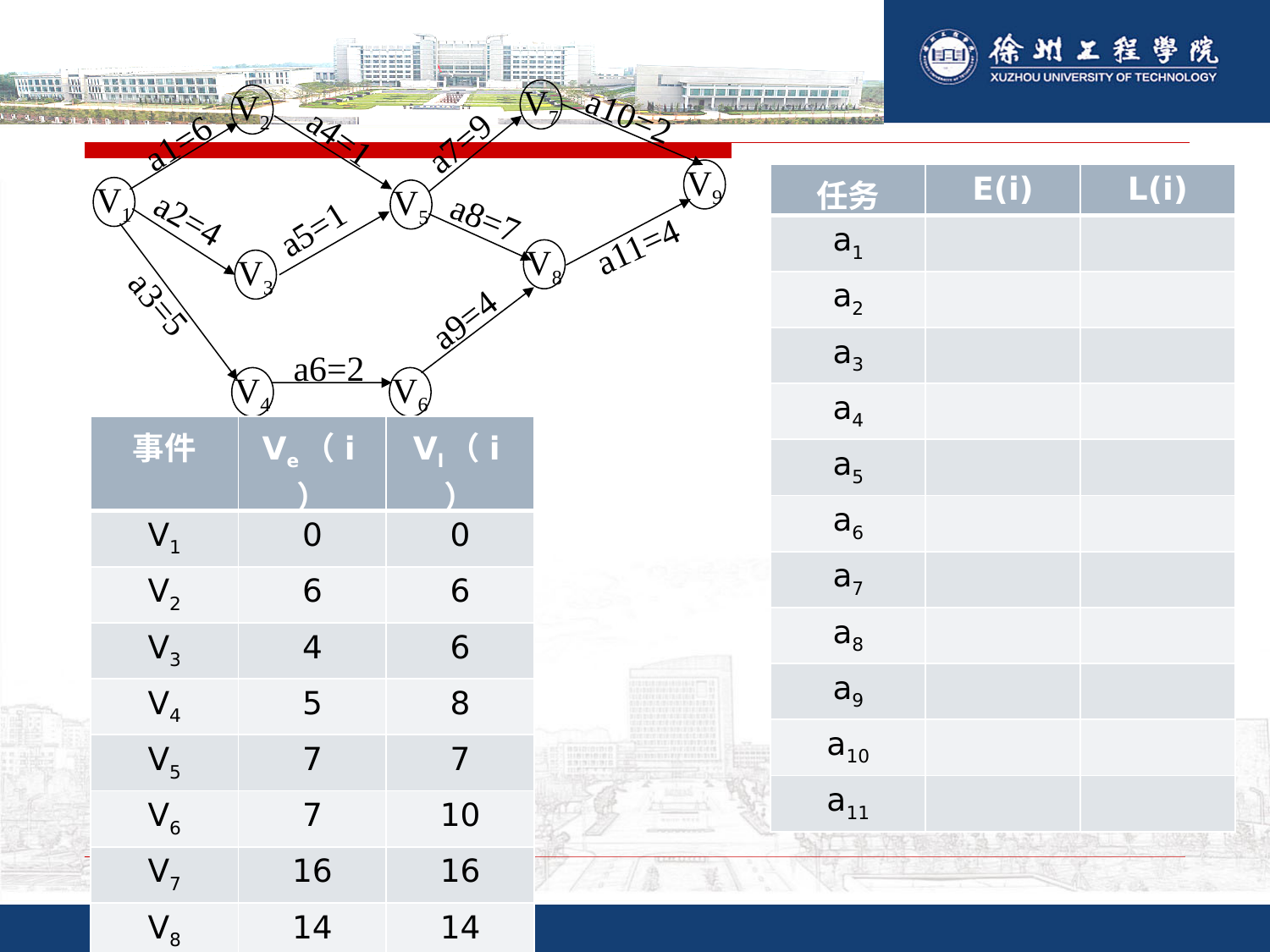

#
V7
V2

V9
V1
V5

V8
V3

V4
V6

a10=2
a4=1
a1=6
a7=9
a2=4
a8=7
a5=1
a11=4
a3=5
a9=4
a6=2
| 任务 | E(i) | L(i) |
| --- | --- | --- |
| a1 |  |  |
| a2 |  |  |
| a3 |  |  |
| a4 |  |  |
| a5 |  |  |
| a6 |  |  |
| a7 |  |  |
| a8 |  |  |
| a9 |  |  |
| a10 |  |  |
| a11 |  |  |
| 事件 | Ve（i） | Vl（i） |
| --- | --- | --- |
| V1 | 0 | 0 |
| V2 | 6 | 6 |
| V3 | 4 | 6 |
| V4 | 5 | 8 |
| V5 | 7 | 7 |
| V6 | 7 | 10 |
| V7 | 16 | 16 |
| V8 | 14 | 14 |
| V9 | 18 | 18 |